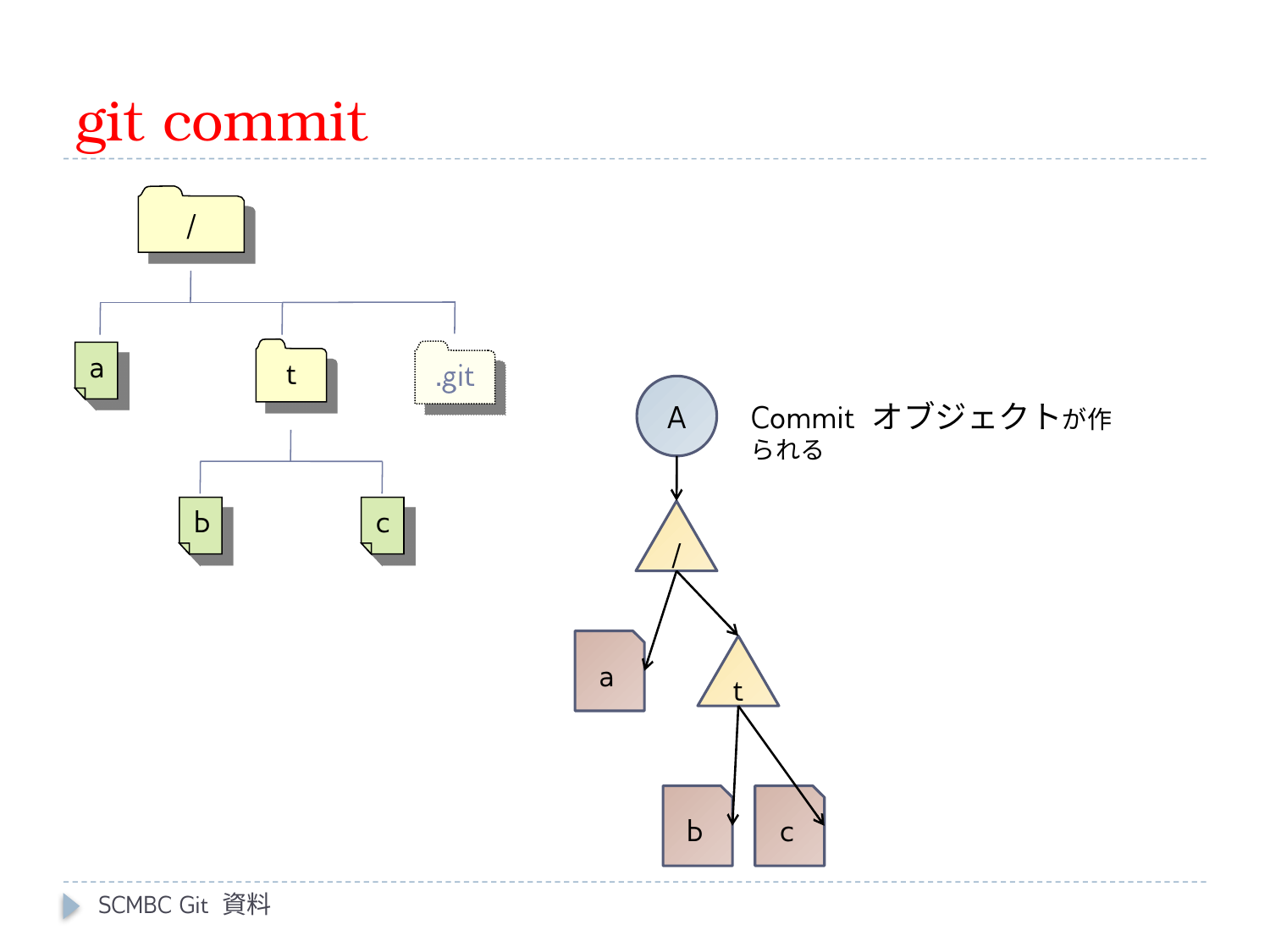

# git commit
/
t
.git
a
b
c
A
Commit オブジェクトが作られる
/
a
t
b
c
SCMBC Git 資料